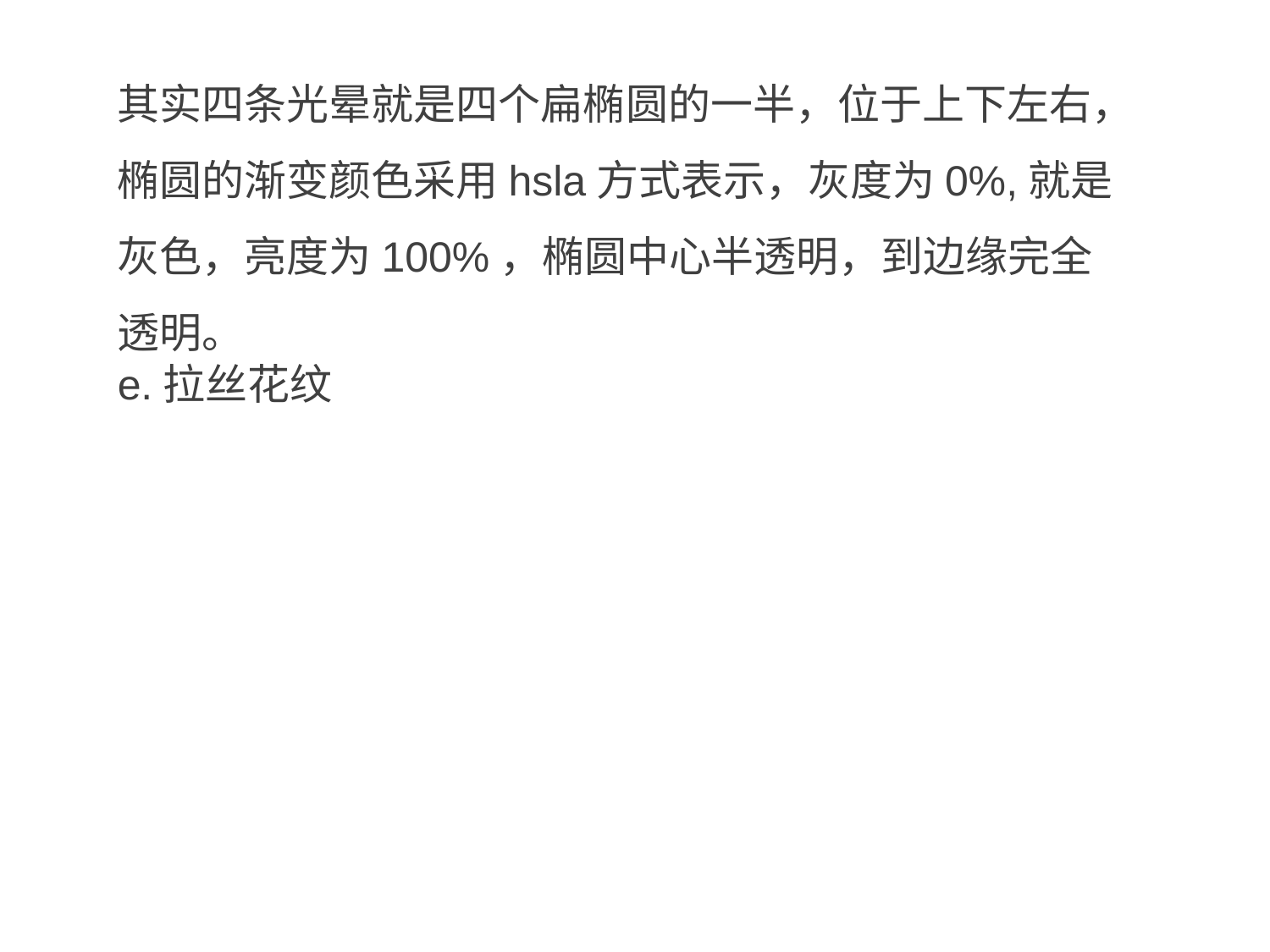

其实四条光晕就是四个扁椭圆的一半，位于上下左右，椭圆的渐变颜色采用hsla方式表示，灰度为0%,就是灰色，亮度为100%，椭圆中心半透明，到边缘完全透明。
e.拉丝花纹